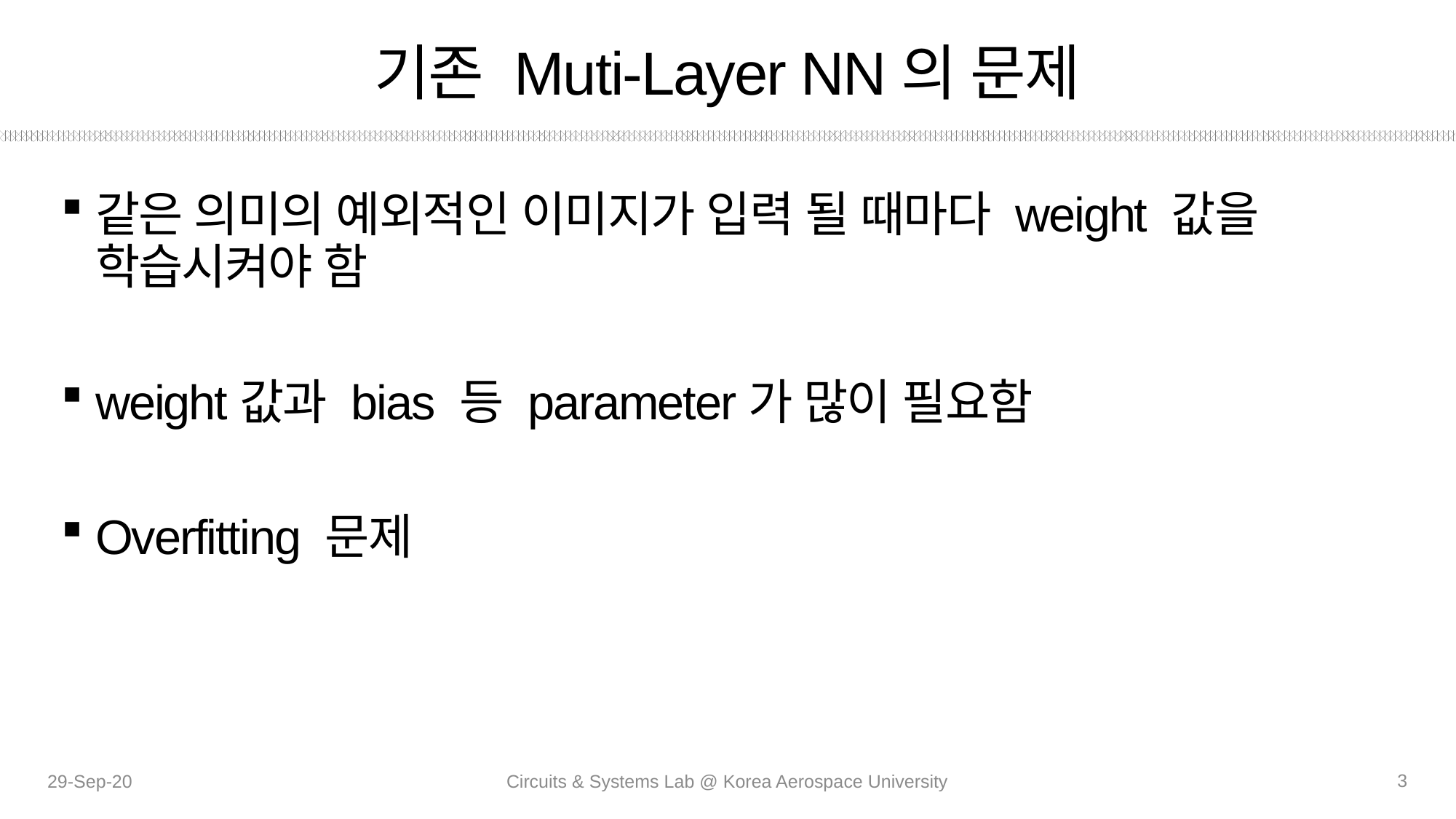

# 기존 Muti-Layer NN의 문제
같은 의미의 예외적인 이미지가 입력 될 때마다 weight 값을 학습시켜야 함

weight값과 bias 등 parameter가 많이 필요함

Overfitting 문제
3
29-Sep-20
Circuits & Systems Lab @ Korea Aerospace University